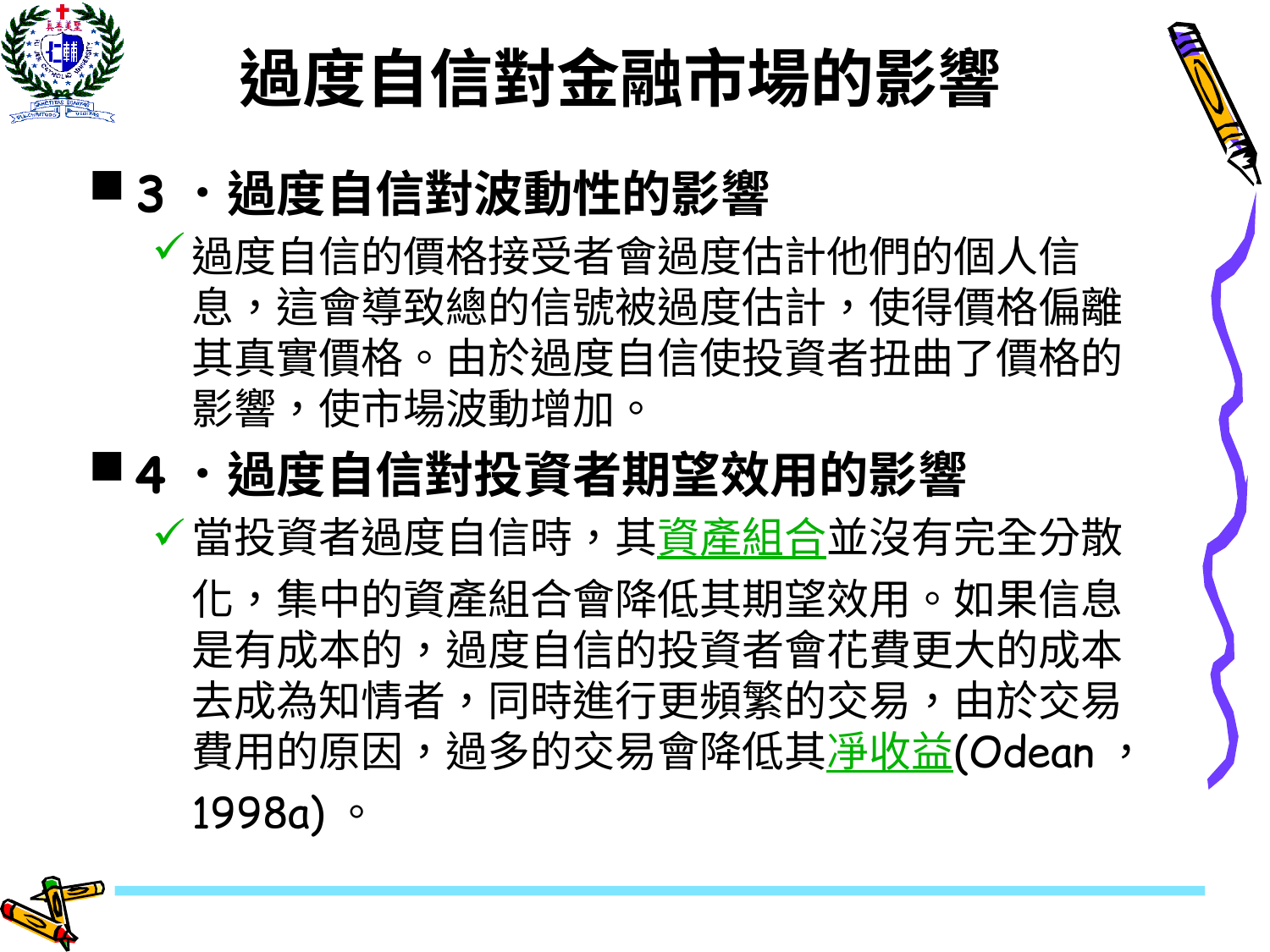

# 過度自信對金融市場的影響
3．過度自信對波動性的影響
過度自信的價格接受者會過度估計他們的個人信息，這會導致總的信號被過度估計，使得價格偏離其真實價格。由於過度自信使投資者扭曲了價格的影響，使市場波動增加。
4．過度自信對投資者期望效用的影響
當投資者過度自信時，其資產組合並沒有完全分散化，集中的資產組合會降低其期望效用。如果信息是有成本的，過度自信的投資者會花費更大的成本去成為知情者，同時進行更頻繁的交易，由於交易費用的原因，過多的交易會降低其凈收益(Odean，1998a)。